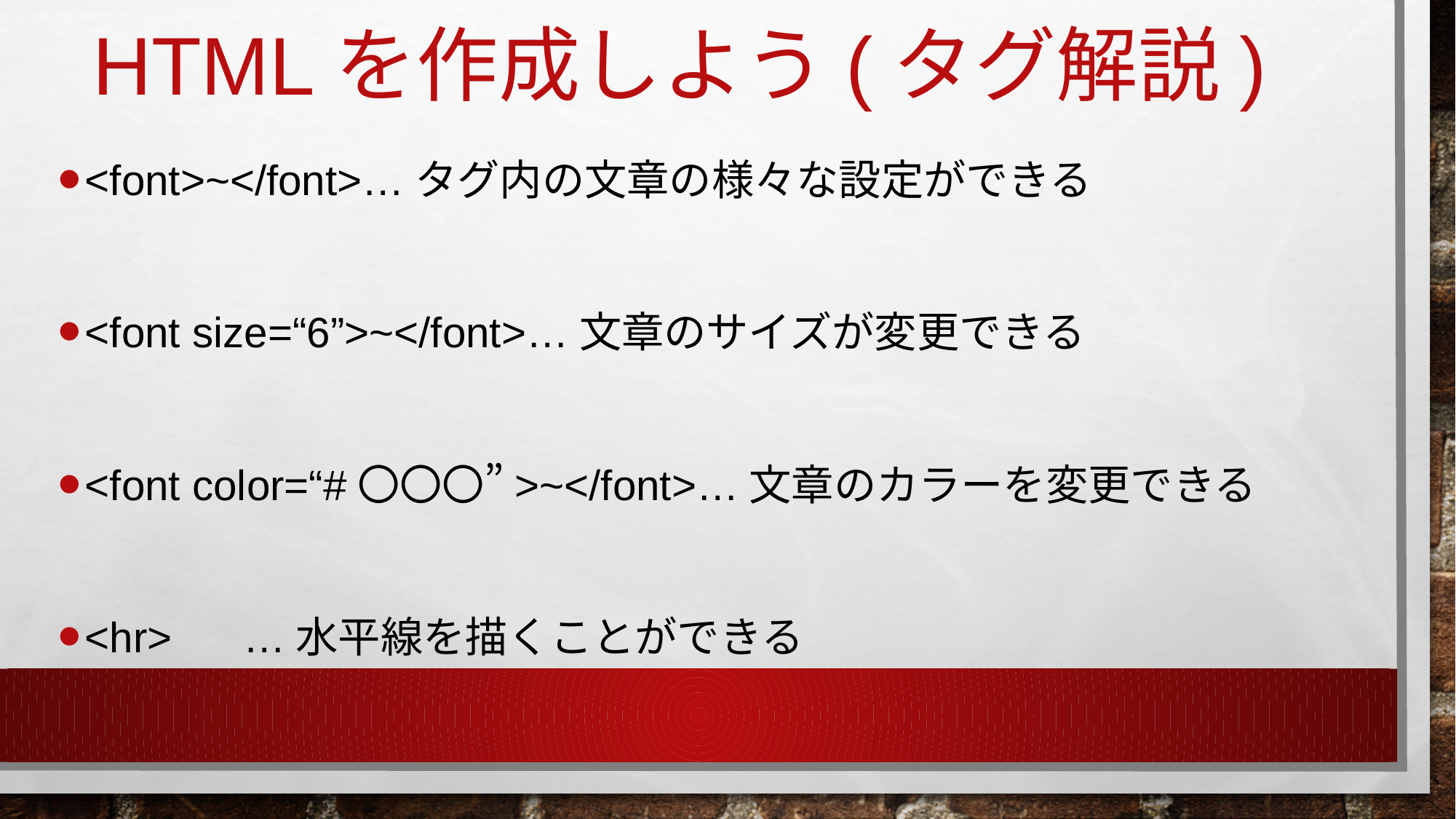

# HTMLを作成しよう(タグ解説)
<font>~</font>…タグ内の文章の様々な設定ができる

<font size=“6”>~</font>…文章のサイズが変更できる

<font color=“#〇〇〇”>~</font>…文章のカラーを変更できる

<hr>      …水平線を描くことができる